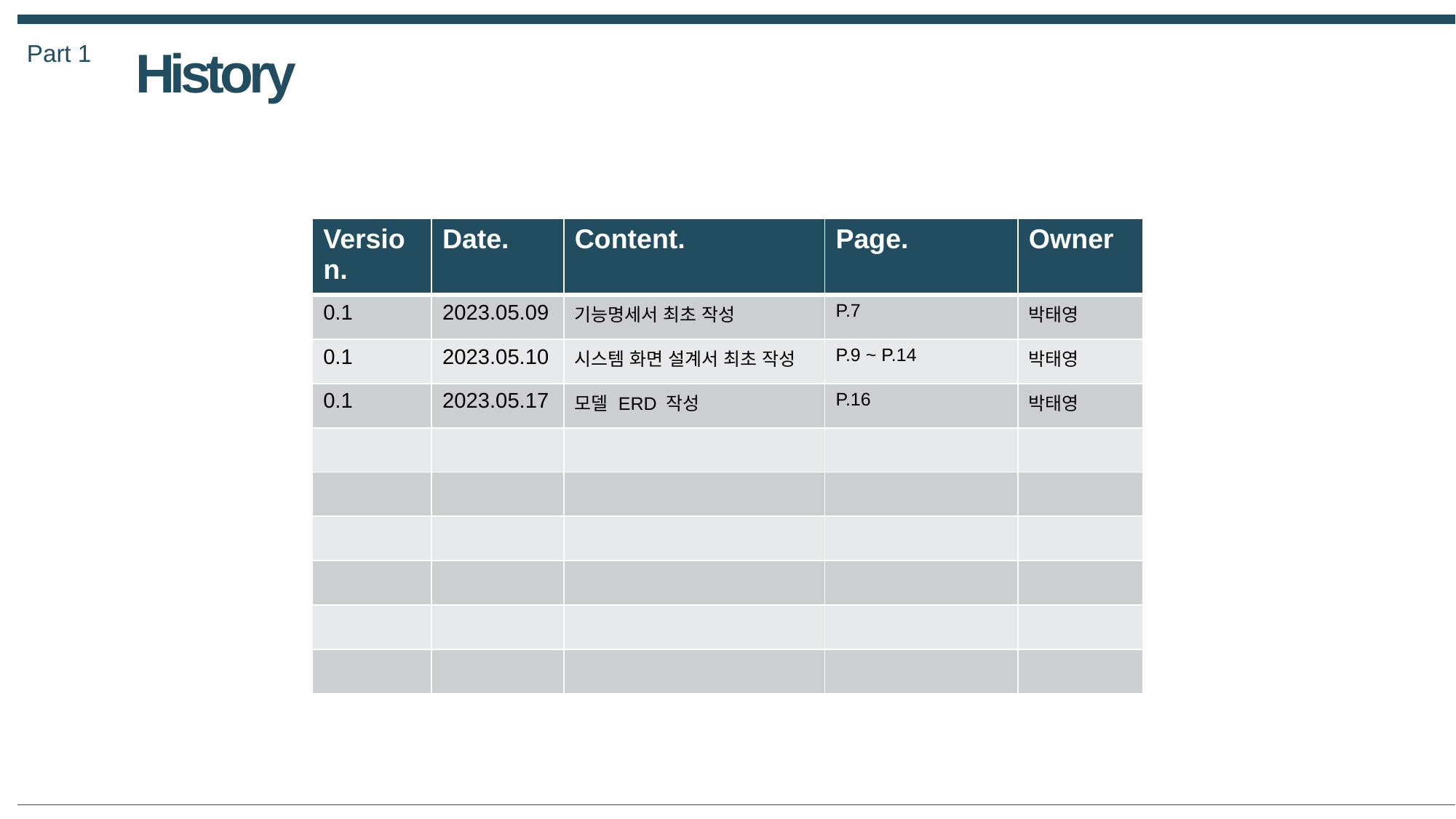

Part 1
History
| Version. | Date. | Content. | Page. | Owner |
| --- | --- | --- | --- | --- |
| 0.1 | 2023.05.09 | 기능명세서 최초 작성 | P.7 | 박태영 |
| 0.1 | 2023.05.10 | 시스템 화면 설계서 최초 작성 | P.9 ~ P.14 | 박태영 |
| 0.1 | 2023.05.17 | 모델 ERD 작성 | P.16 | 박태영 |
|  |  |  |  |  |
|  |  |  |  |  |
|  |  |  |  |  |
|  |  |  |  |  |
|  |  |  |  |  |
|  |  |  |  |  |